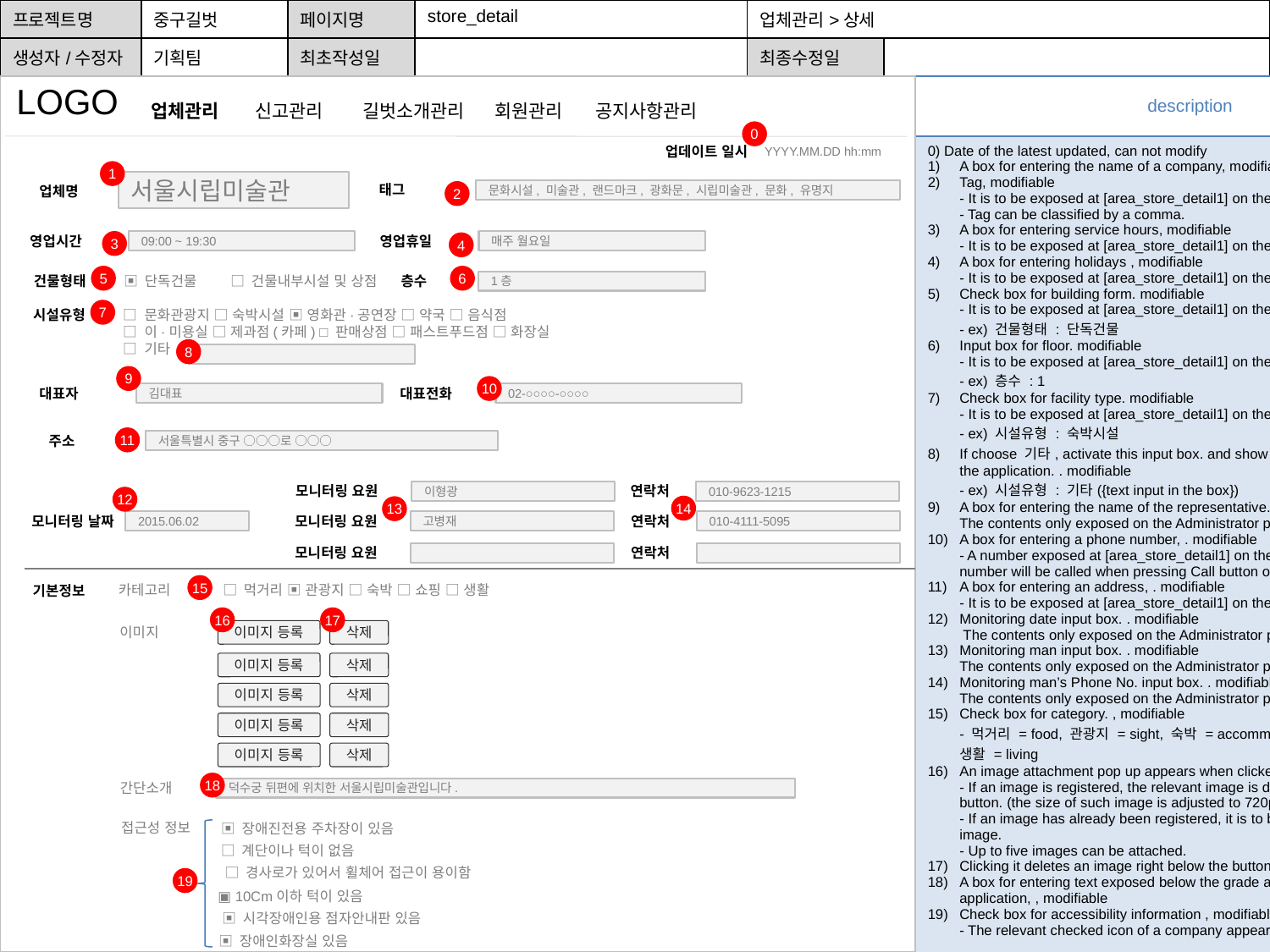

| 프로젝트명 | 중구길벗 | 페이지명 | store\_detail | 업체관리>상세 |  |
| --- | --- | --- | --- | --- | --- |
| 생성자/수정자 | 기획팀 | 최초작성일 |  | 최종수정일 |  |
| description |
| --- |
| 0) Date of the latest updated, can not modify A box for entering the name of a company, modifiable Tag, modifiable - It is to be exposed at [area\_store\_detail1] on the application. - Tag can be classified by a comma. A box for entering service hours, modifiable - It is to be exposed at [area\_store\_detail1] on the application. A box for entering holidays , modifiable - It is to be exposed at [area\_store\_detail1] on the application. Check box for building form. modifiable - It is to be exposed at [area\_store\_detail1] on the application. - ex) 건물형태 : 단독건물 Input box for floor. modifiable - It is to be exposed at [area\_store\_detail1] on the application. - ex) 층수 : 1 Check box for facility type. modifiable - It is to be exposed at [area\_store\_detail1] on the application. - ex) 시설유형 : 숙박시설 If choose 기타, activate this input box. and show in [area\_store\_detail1] on the application. . modifiable - ex) 시설유형 : 기타({text input in the box}) A box for entering the name of the representative. modifiable The contents only exposed on the Administrator page A box for entering a phone number, . modifiable - A number exposed at [area\_store\_detail1] on the application, this phone number will be called when pressing Call button on the application. A box for entering an address, . modifiable - It is to be exposed at [area\_store\_detail1] on the application. Monitoring date input box. . modifiable The contents only exposed on the Administrator page Monitoring man input box. . modifiable The contents only exposed on the Administrator page Monitoring man’s Phone No. input box. . modifiable The contents only exposed on the Administrator page Check box for category. , modifiable - 먹거리 = food, 관광지 = sight, 숙박 = accommodation, 쇼핑 = shopping, 생활 = living An image attachment pop up appears when clicked. , modifiable - If an image is registered, the relevant image is displayed right below the button. (the size of such image is adjusted to 720px in width when displayed) - If an image has already been registered, it is to be changed with the selected image. - Up to five images can be attached. Clicking it deletes an image right below the button. A box for entering text exposed below the grade at [area\_store\_detail1] on the application, , modifiable Check box for accessibility information , modifiable - The relevant checked icon of a company appears bold on the application. Continued in the next page |

LOGO
업체관리
신고관리
길벗소개관리
회원관리
공지사항관리
0
업데이트 일시
YYYY.MM.DD hh:mm
1
서울시립미술관
태그
업체명
문화시설, 미술관, 랜드마크, 광화문, 시립미술관, 문화, 유명지
2
영업시간
영업휴일
3
09:00 ~ 19:30
매주 월요일
4
5
6
건물형태
▣ 단독건물
□ 건물내부시설 및 상점
층수
1층
7
시설유형
□ 문화관광지 □ 숙박시설 ▣ 영화관·공연장 □ 약국 □ 음식점
□ 이·미용실 □ 제과점(카페) □ 판매상점 □ 패스트푸드점 □ 화장실
□ 기타
8

9
10
대표자
대표전화
김대표
02-○○○○-○○○○
주소
11
서울특별시 중구 ○○○로 ○○○
모니터링 요원
연락처
이형광
010-9623-1215
12
14
13
모니터링 날짜
모니터링 요원
연락처
2015.06.02
고병재
010-4111-5095
모니터링 요원
연락처

15
카테고리
□ 먹거리 ▣ 관광지 □ 숙박 □ 쇼핑 □ 생활
기본정보
17
16
이미지
이미지 등록
삭제
이미지 등록
삭제
이미지 등록
삭제
이미지 등록
삭제
이미지 등록
삭제
18
간단소개
덕수궁 뒤편에 위치한 서울시립미술관입니다.
접근성 정보
▣ 장애진전용 주차장이 있음

□ 계단이나 턱이 없음
□ 경사로가 있어서 휠체어 접근이 용이함
19
▣ 10Cm이하 턱이 있음
▣ 시각장애인용 점자안내판 있음
▣ 장애인화장실 있음